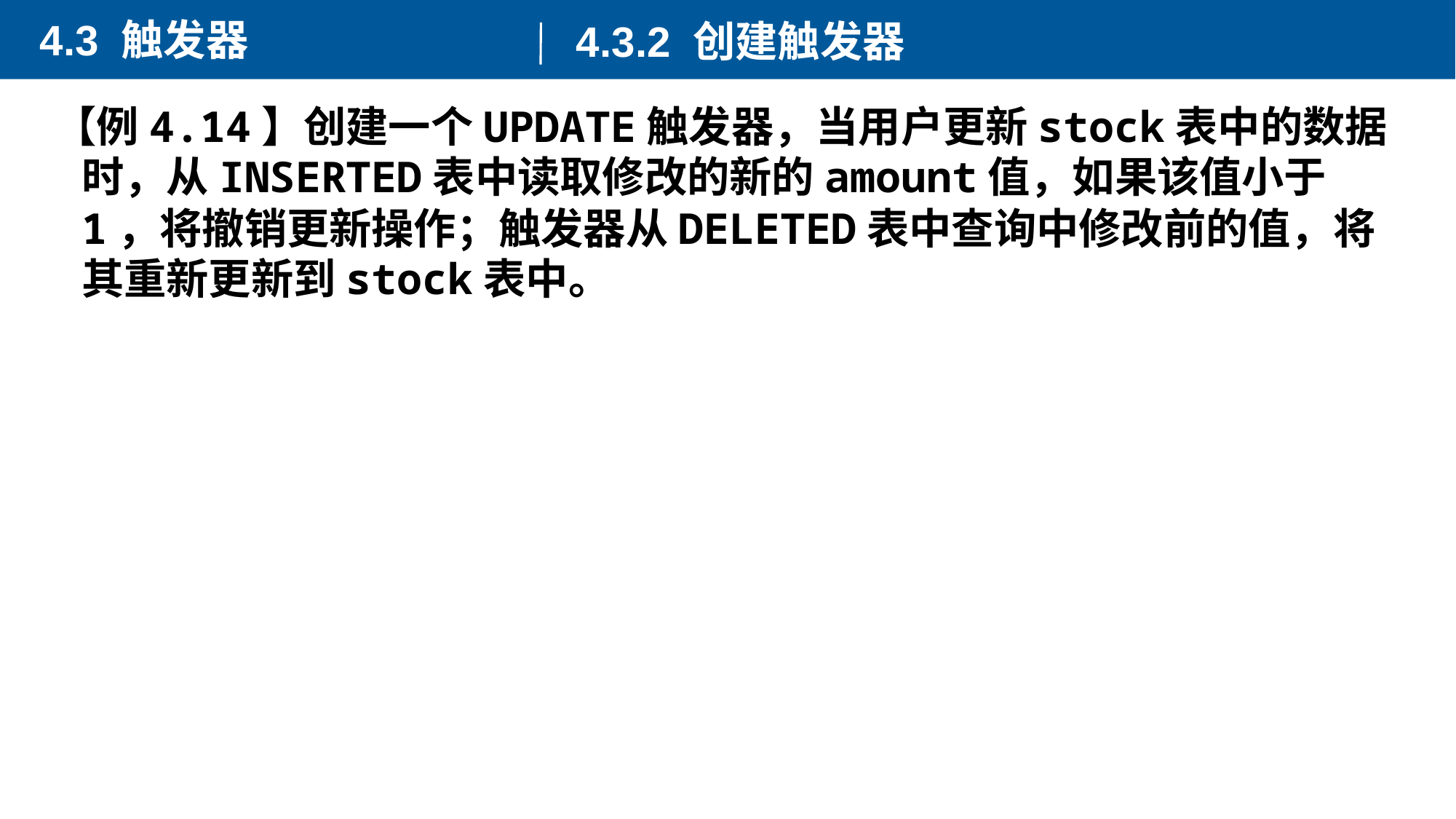

4.3 触发器
4.3.2 创建触发器
【例4.14】创建一个UPDATE触发器，当用户更新stock表中的数据时，从INSERTED表中读取修改的新的amount值，如果该值小于1，将撤销更新操作；触发器从DELETED表中查询中修改前的值，将其重新更新到stock表中。